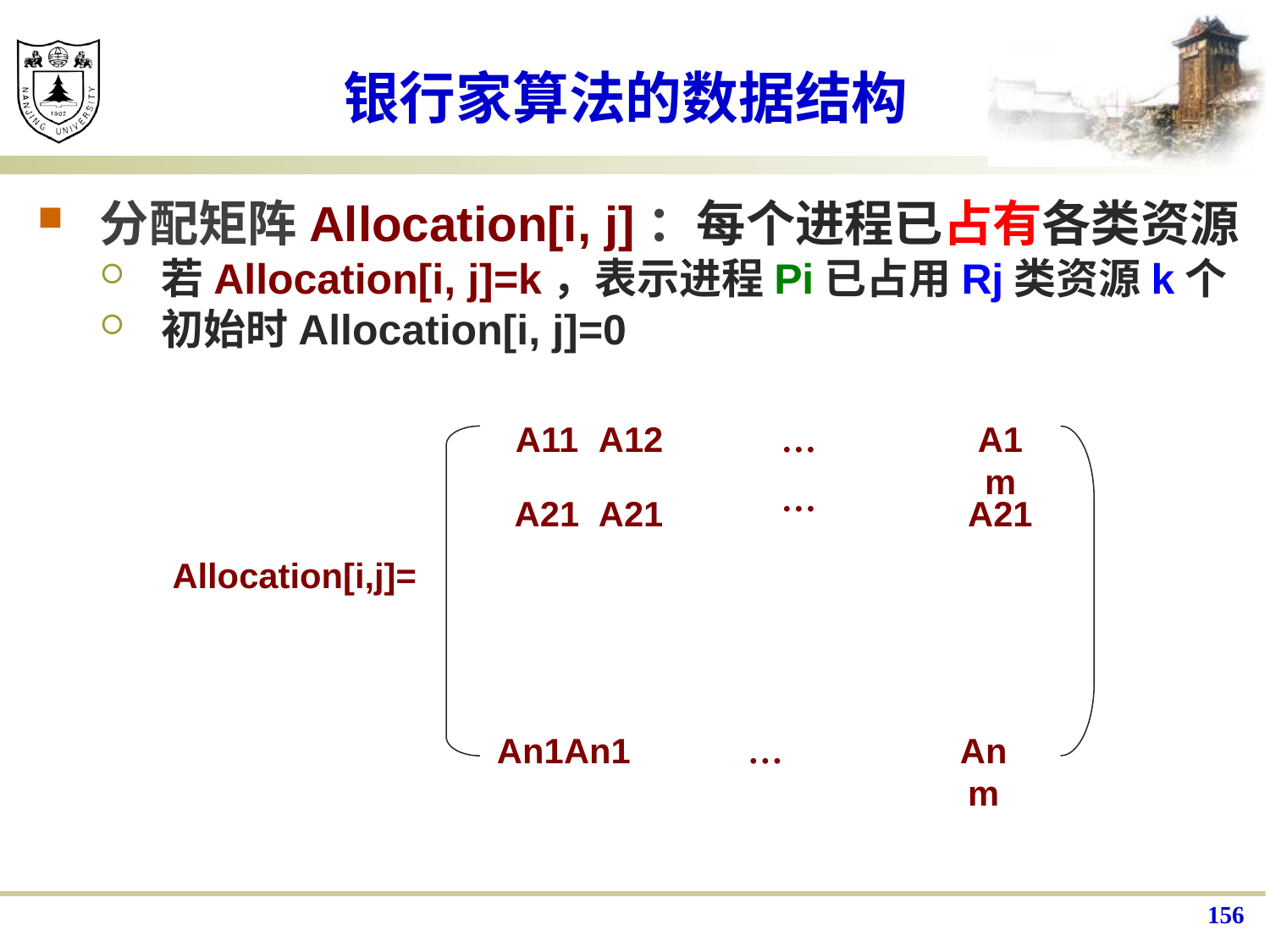

# 银行家算法的数据结构
分配矩阵Allocation[i, j]：每个进程已占有各类资源
若Allocation[i, j]=k，表示进程Pi已占用Rj类资源k个
初始时Allocation[i, j]=0
A11
A12
…
A1m

…
A21
A21
A21
Allocation[i,j]=
An1
An1
…
Anm
156